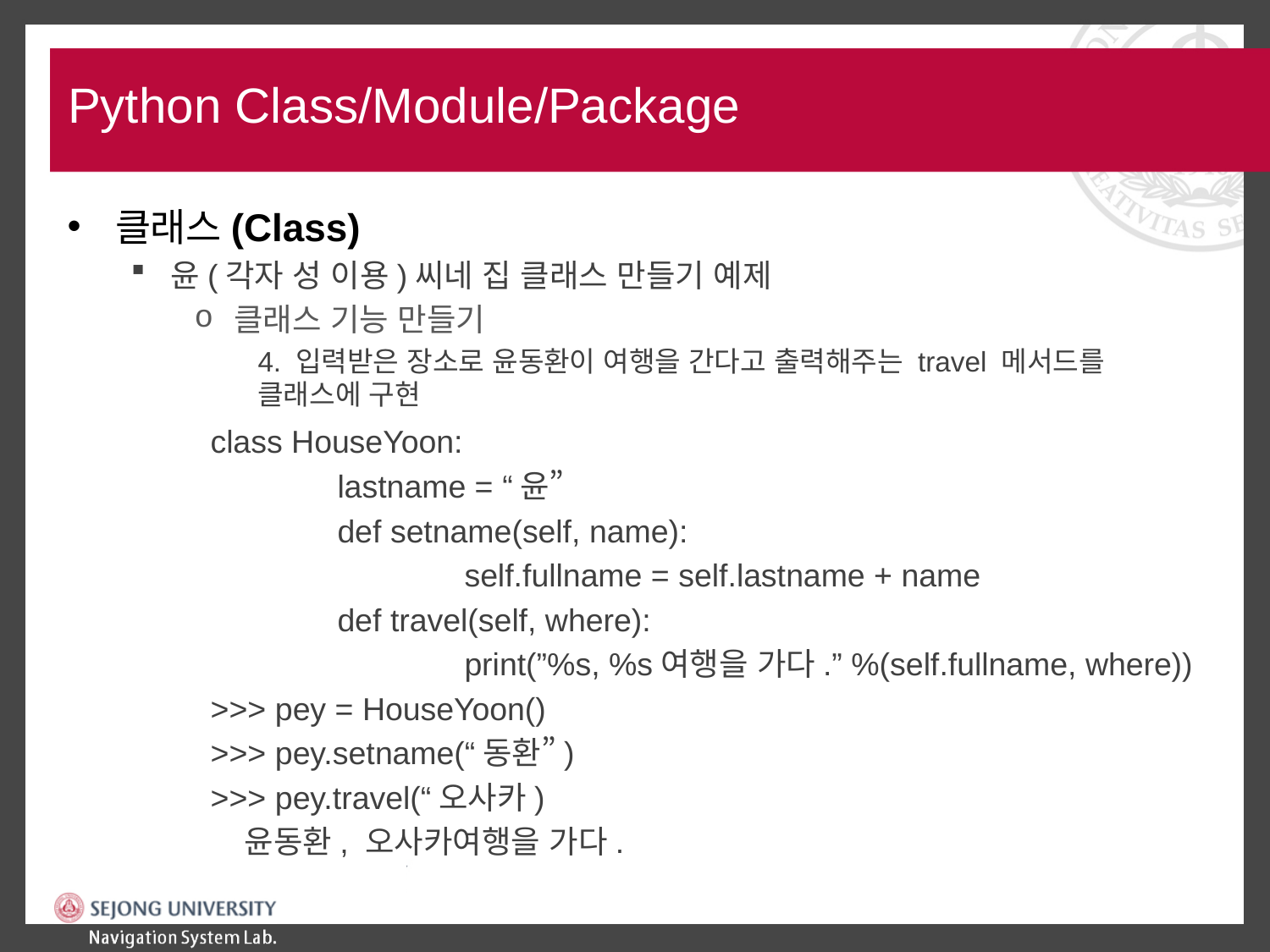

# Python Class/Module/Package
클래스(Class)
윤(각자 성 이용)씨네 집 클래스 만들기 예제
클래스 기능 만들기
4. 입력받은 장소로 윤동환이 여행을 간다고 출력해주는 travel 메서드를 클래스에 구현
	class HouseYoon:
		lastname = “윤”
		def setname(self, name):
			self.fullname = self.lastname + name
		def travel(self, where):
			print(”%s, %s여행을 가다.” %(self.fullname, where))
	>>> pey = HouseYoon()
	>>> pey.setname(“동환”)
	>>> pey.travel(“오사카)
	   윤동환, 오사카여행을 가다.